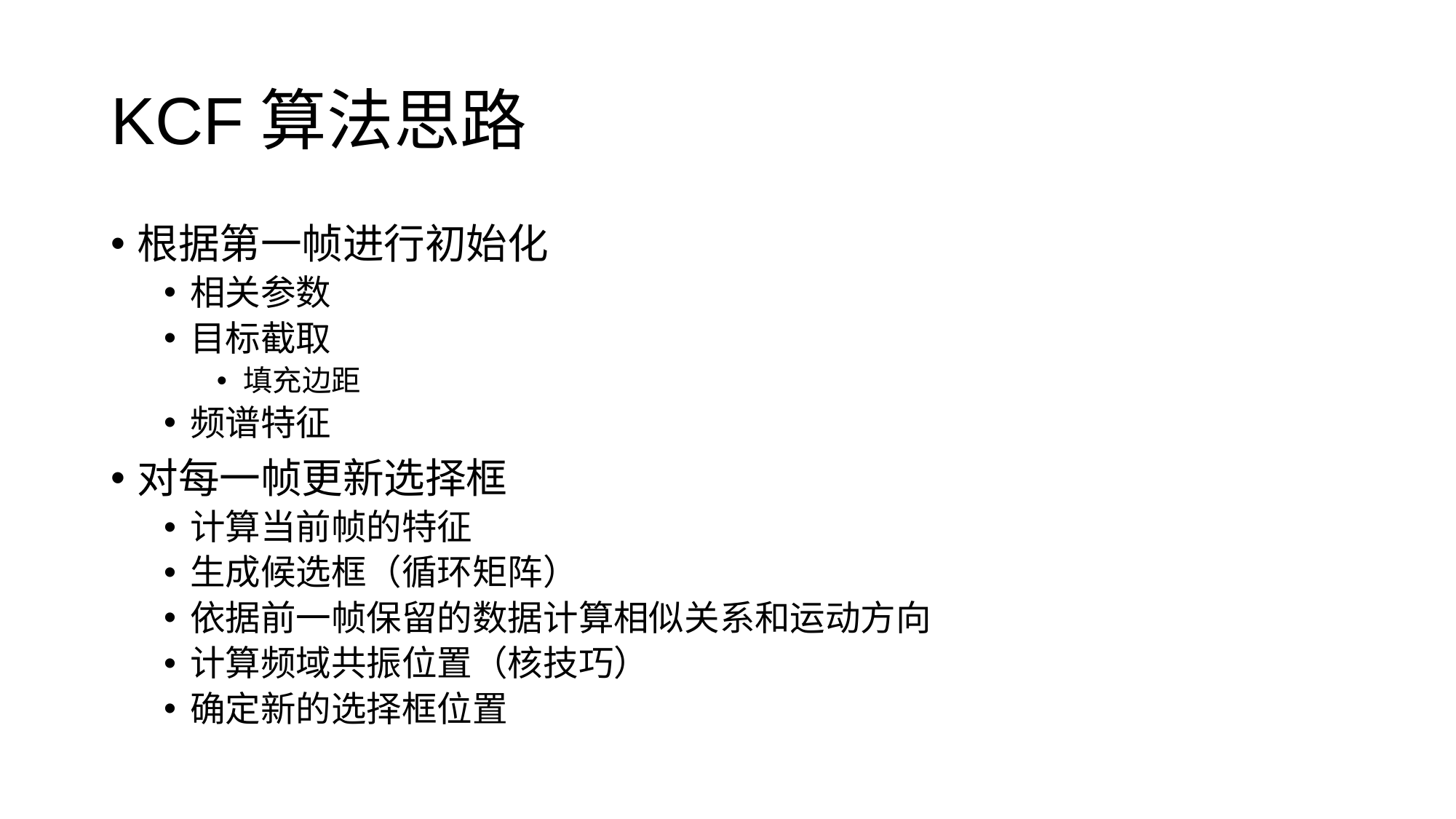

# KCF算法思路
根据第一帧进行初始化
相关参数
目标截取
填充边距
频谱特征
对每一帧更新选择框
计算当前帧的特征
生成候选框（循环矩阵）
依据前一帧保留的数据计算相似关系和运动方向
计算频域共振位置（核技巧）
确定新的选择框位置